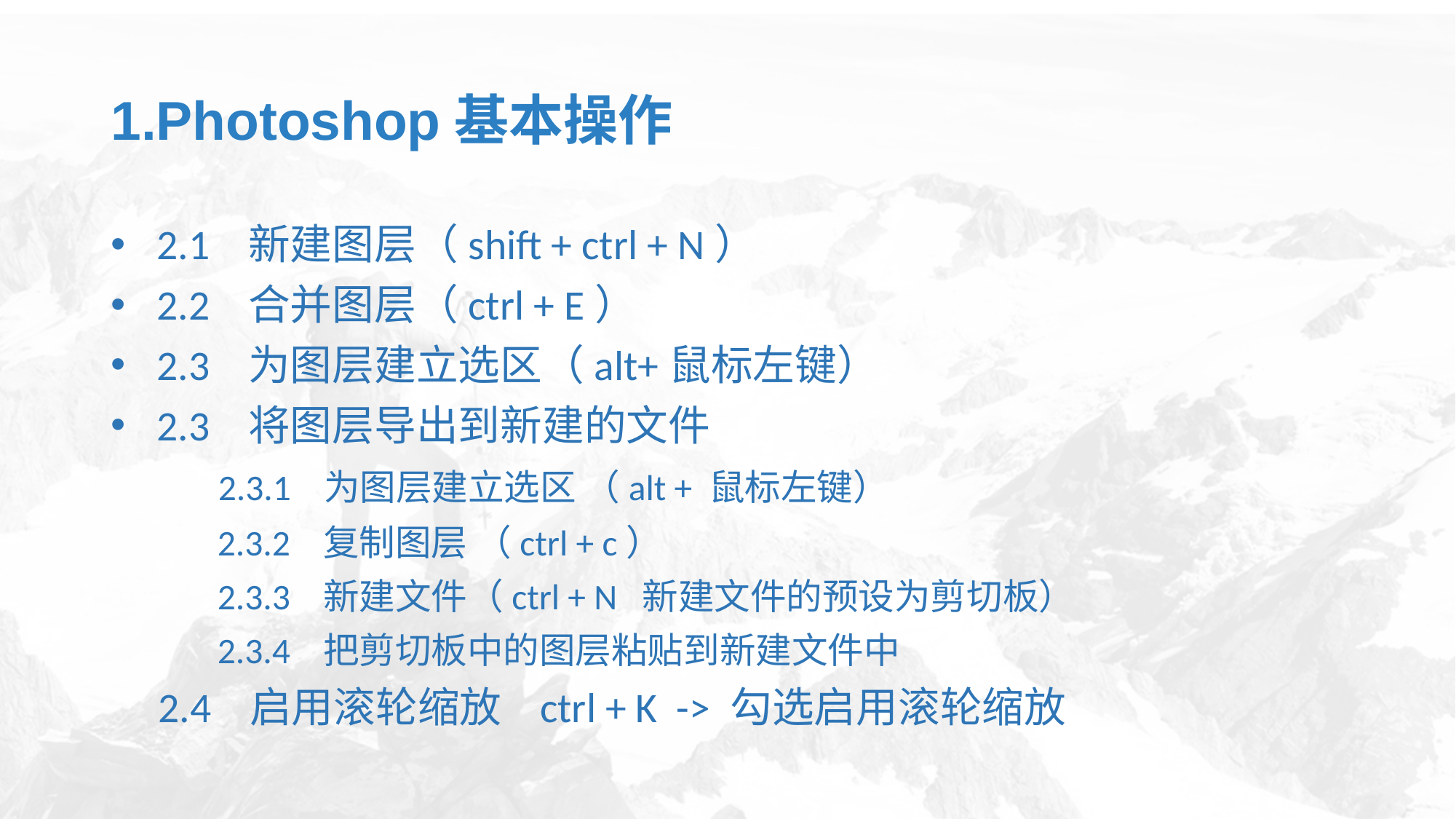

# 1.Photoshop基本操作
  2.1   新建图层（shift + ctrl + N）
  2.2   合并图层（ctrl + E）
  2.3   为图层建立选区（alt+鼠标左键）
  2.3   将图层导出到新建的文件
            2.3.1   为图层建立选区 （alt + 鼠标左键）
             2.3.2   复制图层 （ctrl + c）
             2.3.3   新建文件（ctrl + N  新建文件的预设为剪切板）
             2.3.4   把剪切板中的图层粘贴到新建文件中
     2.4   启用滚轮缩放   ctrl + K  -> 勾选启用滚轮缩放